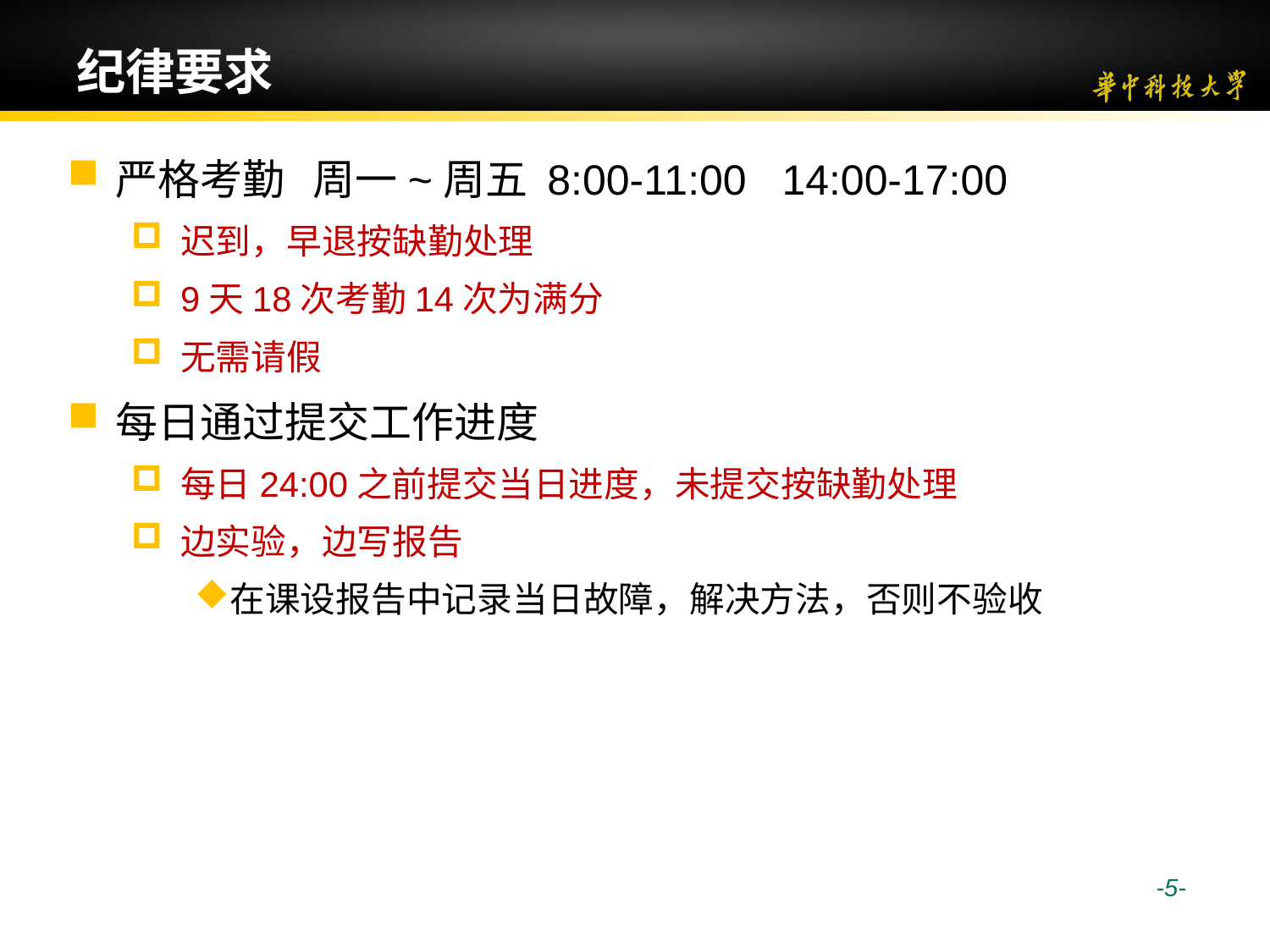

# 纪律要求
严格考勤   周一~周五 8:00-11:00   14:00-17:00
迟到，早退按缺勤处理
9天18次考勤14次为满分
无需请假
每日通过提交工作进度
每日24:00之前提交当日进度，未提交按缺勤处理
边实验，边写报告
在课设报告中记录当日故障，解决方法，否则不验收

 -5-